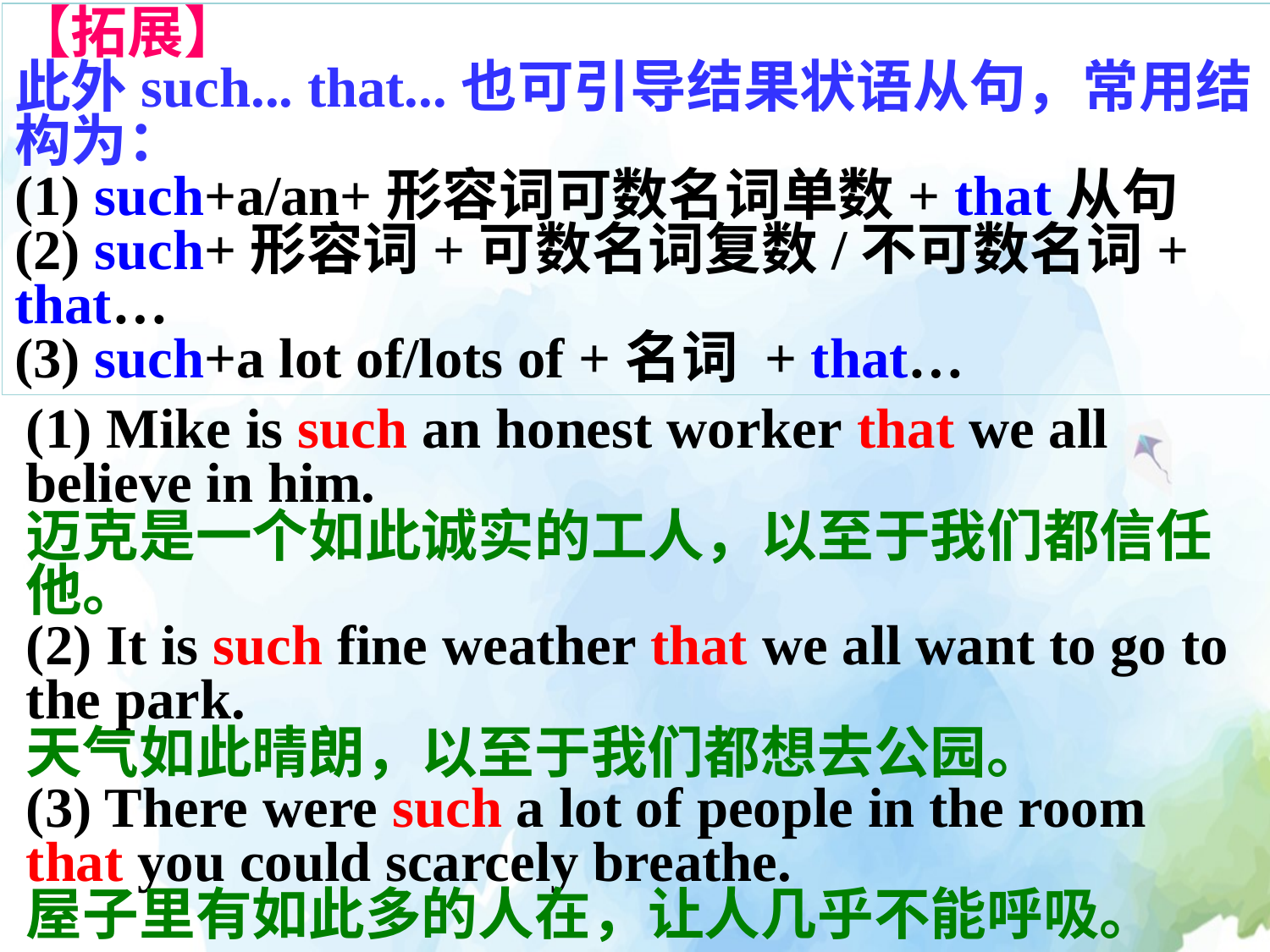

【拓展】
此外such... that...也可引导结果状语从句，常用结构为：
(1) such+a/an+形容词可数名词单数+ that从句
(2) such+形容词+可数名词复数/不可数名词+ that…
(3) such+a lot of/lots of +名词 + that…
(1) Mike is such an honest worker that we all believe in him.
迈克是一个如此诚实的工人，以至于我们都信任他。
(2) It is such fine weather that we all want to go to the park.
天气如此晴朗，以至于我们都想去公园。
(3) There were such a lot of people in the room that you could scarcely breathe.
屋子里有如此多的人在，让人几乎不能呼吸。